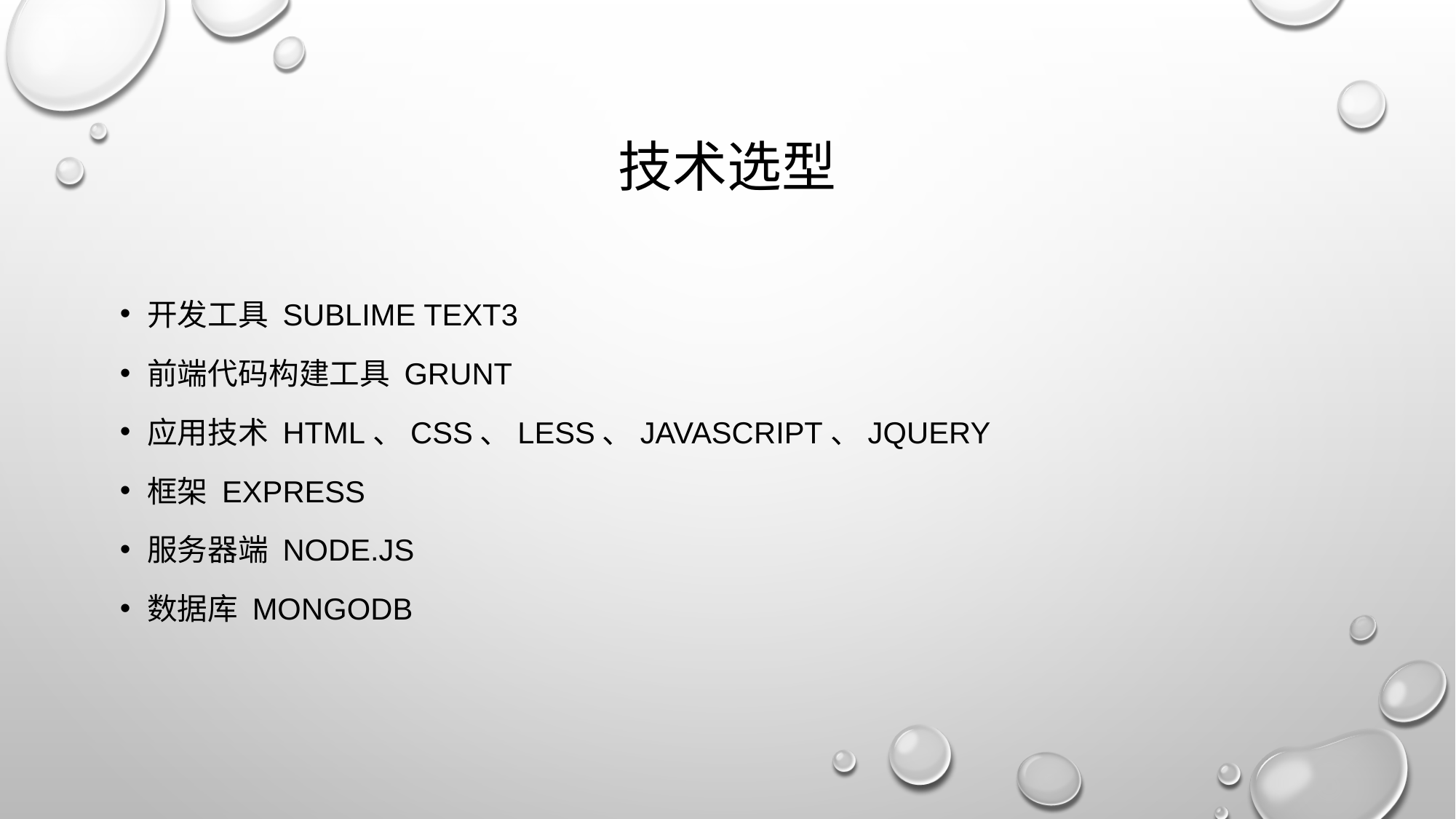

# 技术选型
开发工具 Sublime Text3
前端代码构建工具 Grunt
应用技术 HTML、CSS、LESS、JavaScript、jQuery
框架 express
服务器端 Node.jS
数据库 Mongodb